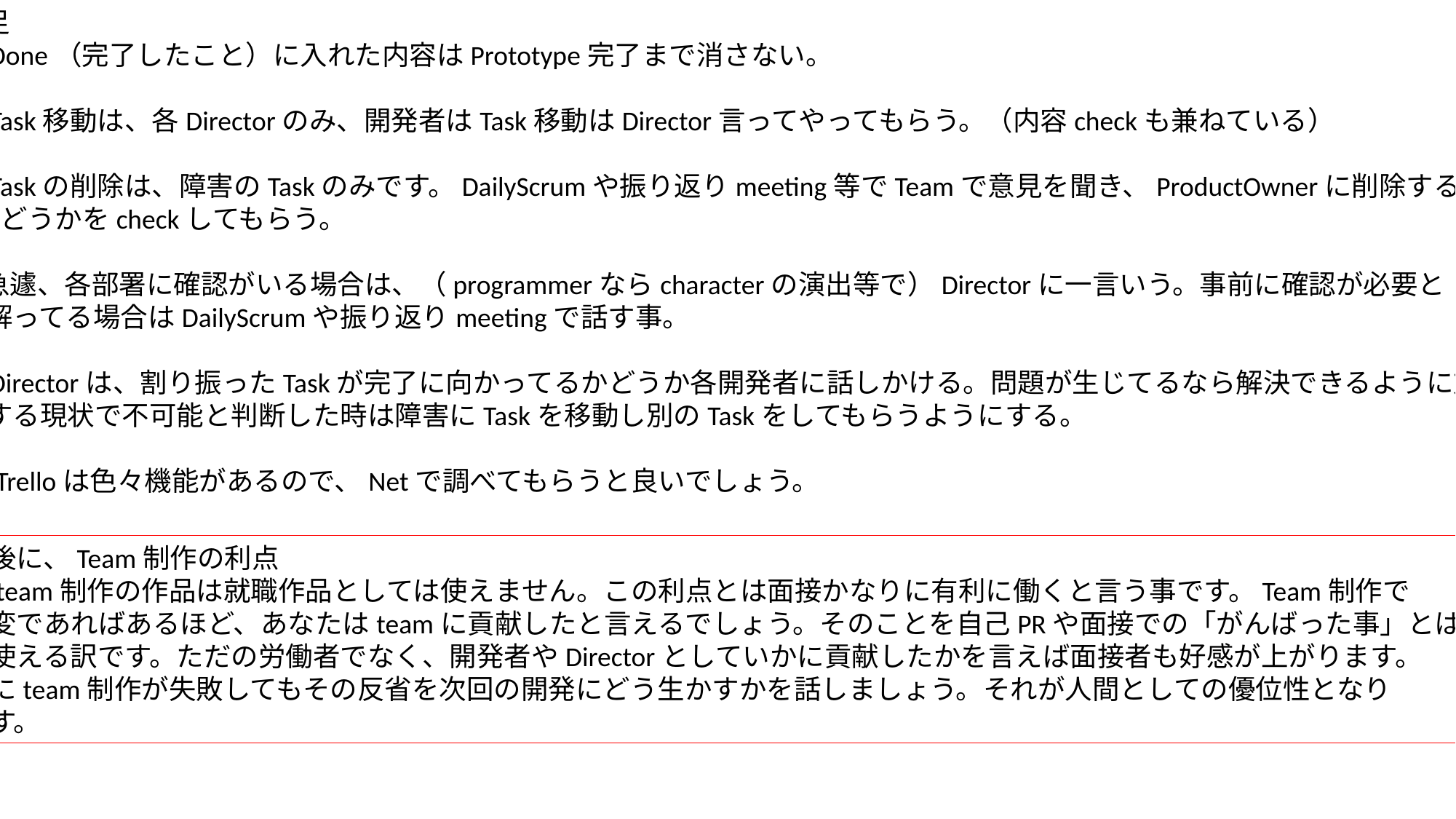

・補足
　・Done（完了したこと）に入れた内容はPrototype完了まで消さない。

　・Task移動は、各Directorのみ、開発者はTask移動はDirector言ってやってもらう。（内容checkも兼ねている）

　・Taskの削除は、障害のTaskのみです。DailyScrumや振り返りmeeting等でTeamで意見を聞き、ProductOwnerに削除するか
　　どうかをcheckしてもらう。

　・急遽、各部署に確認がいる場合は、（programmerならcharacterの演出等で）Directorに一言いう。事前に確認が必要と
　  解ってる場合はDailyScrumや振り返りmeetingで話す事。

　・Directorは、割り振ったTaskが完了に向かってるかどうか各開発者に話しかける。問題が生じてるなら解決できるように対応
　  する現状で不可能と判断した時は障害にTaskを移動し別のTaskをしてもらうようにする。

　・ Trelloは色々機能があるので、Netで調べてもらうと良いでしょう。
最後に、Team制作の利点
　team制作の作品は就職作品としては使えません。この利点とは面接かなりに有利に働くと言う事です。Team制作で
大変であればあるほど、あなたはteamに貢献したと言えるでしょう。そのことを自己PRや面接での「がんばった事」とは
で使える訳です。ただの労働者でなく、開発者やDirectorとしていかに貢献したかを言えば面接者も好感が上がります。
仮にteam制作が失敗してもその反省を次回の開発にどう生かすかを話しましょう。それが人間としての優位性となり
ます。